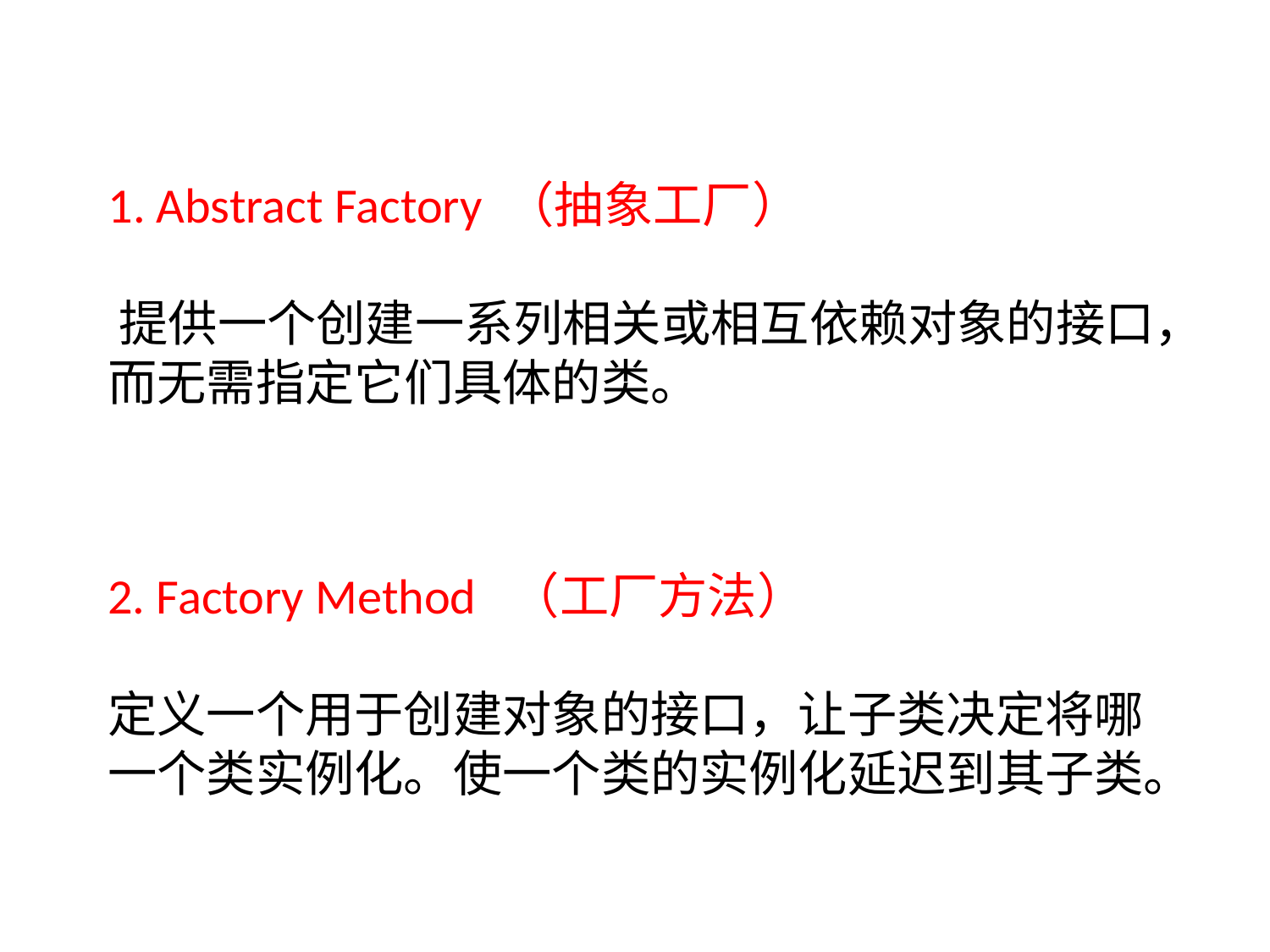

1. Abstract Factory （抽象工厂）
 提供一个创建一系列相关或相互依赖对象的接口，而无需指定它们具体的类。
# 2. Factory Method  （工厂方法） 定义一个用于创建对象的接口，让子类决定将哪一个类实例化。使一个类的实例化延迟到其子类。